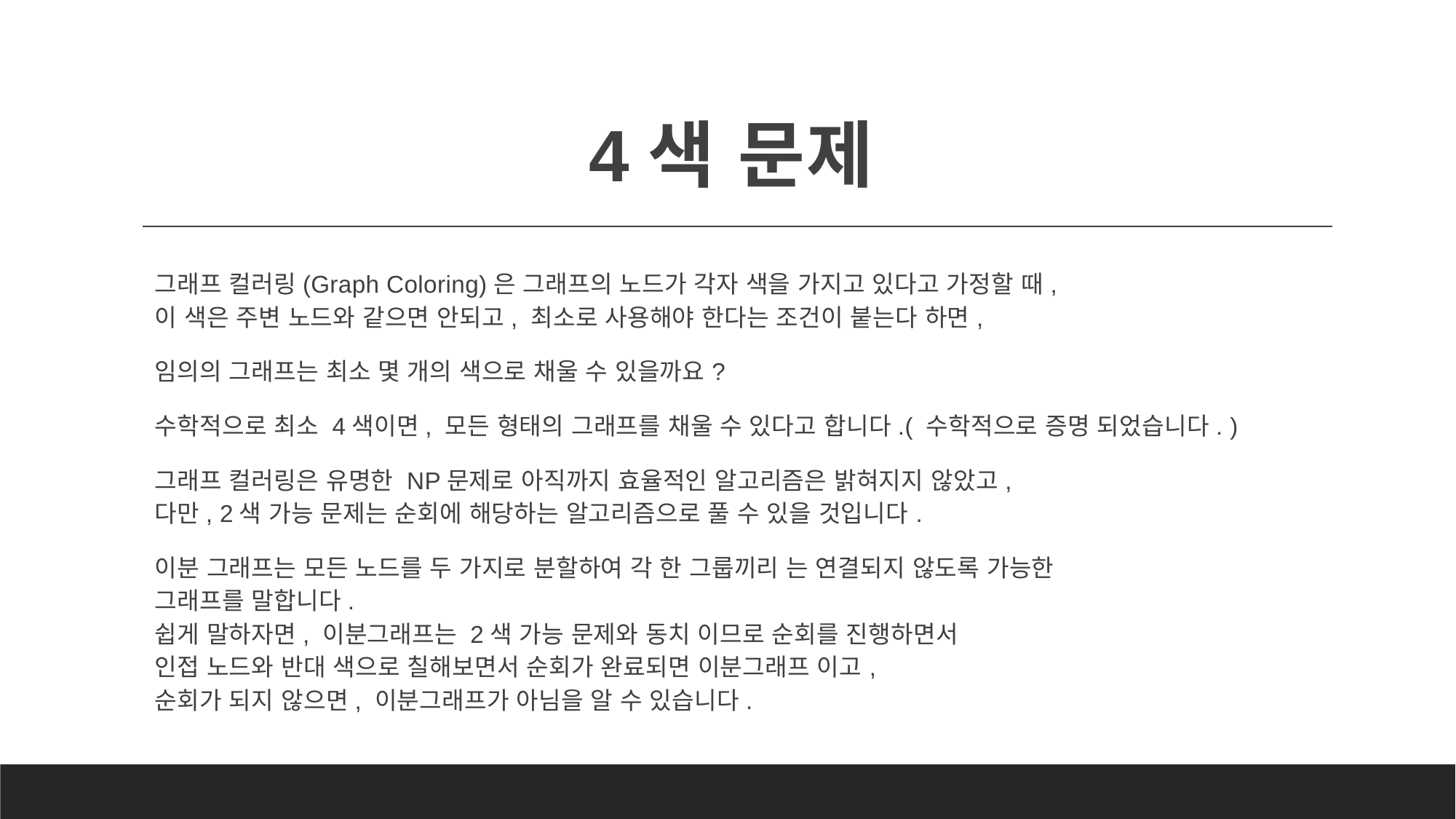

# 4색 문제
그래프 컬러링(Graph Coloring)은 그래프의 노드가 각자 색을 가지고 있다고 가정할 때,
이 색은 주변 노드와 같으면 안되고, 최소로 사용해야 한다는 조건이 붙는다 하면,
임의의 그래프는 최소 몇 개의 색으로 채울 수 있을까요?
수학적으로 최소 4색이면, 모든 형태의 그래프를 채울 수 있다고 합니다.( 수학적으로 증명 되었습니다. )
그래프 컬러링은 유명한 NP문제로 아직까지 효율적인 알고리즘은 밝혀지지 않았고,
다만, 2색 가능 문제는 순회에 해당하는 알고리즘으로 풀 수 있을 것입니다.
이분 그래프는 모든 노드를 두 가지로 분할하여 각 한 그룹끼리 는 연결되지 않도록 가능한
그래프를 말합니다.
쉽게 말하자면, 이분그래프는 2색 가능 문제와 동치 이므로 순회를 진행하면서
인접 노드와 반대 색으로 칠해보면서 순회가 완료되면 이분그래프 이고,
순회가 되지 않으면, 이분그래프가 아님을 알 수 있습니다.